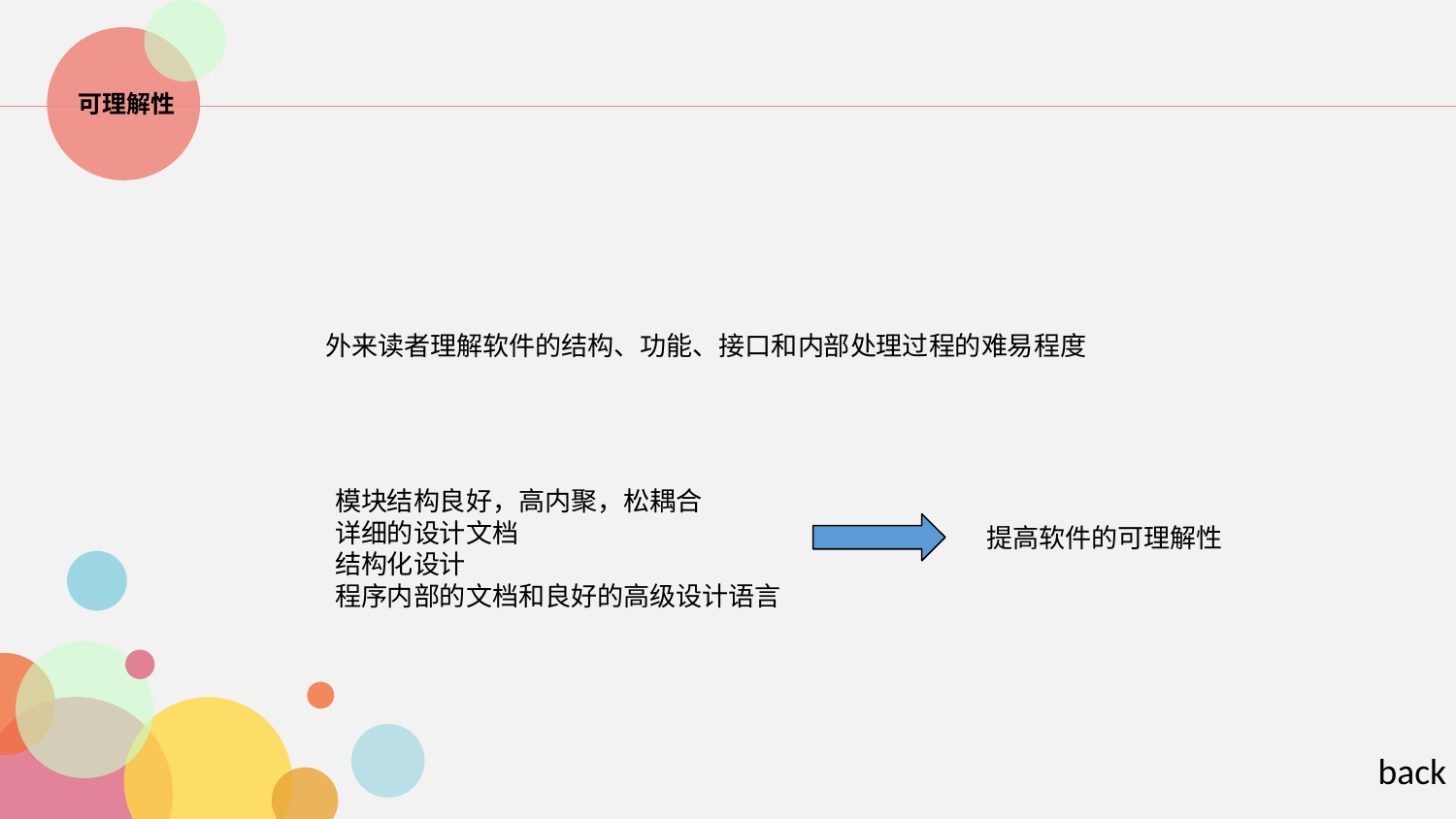

可理解性
外来读者理解软件的结构、功能、接口和内部处理过程的难易程度

模块结构良好，高内聚，松耦合
详细的设计文档
结构化设计
程序内部的文档和良好的高级设计语言

提高软件的可理解性

back